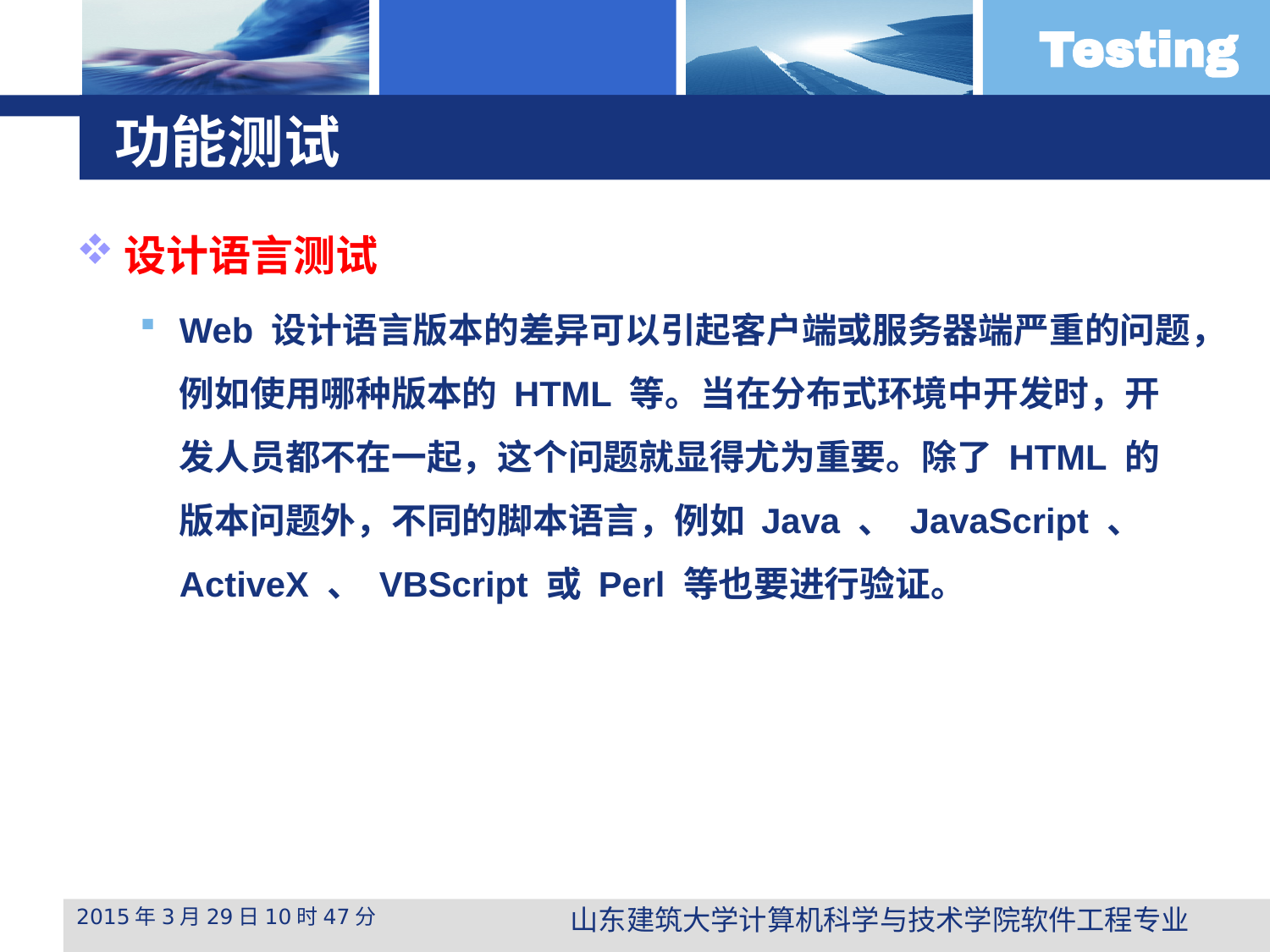

# 功能测试
设计语言测试
Web 设计语言版本的差异可以引起客户端或服务器端严重的问题，例如使用哪种版本的 HTML 等。当在分布式环境中开发时，开发人员都不在一起，这个问题就显得尤为重要。除了 HTML 的版本问题外，不同的脚本语言，例如 Java 、 JavaScript 、 ActiveX 、 VBScript 或 Perl 等也要进行验证。
山东建筑大学计算机科学与技术学院软件工程专业
2015年3月29日10时47分